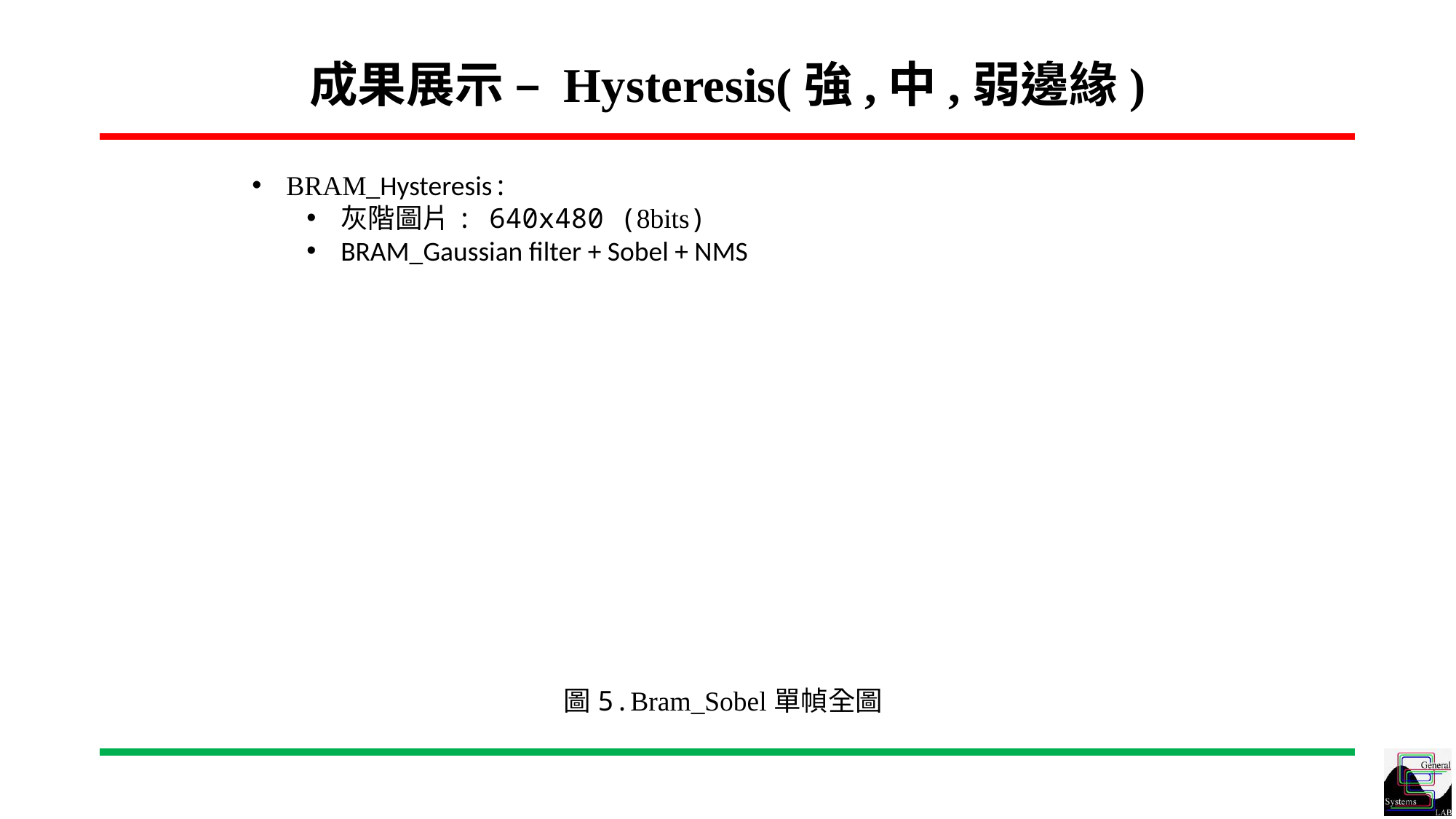

# 成果展示 – Hysteresis(強,中,弱邊緣)
BRAM_Hysteresis:
灰階圖片: 640x480 (8bits)
BRAM_Gaussian filter + Sobel + NMS
圖5.Bram_Sobel單幀全圖